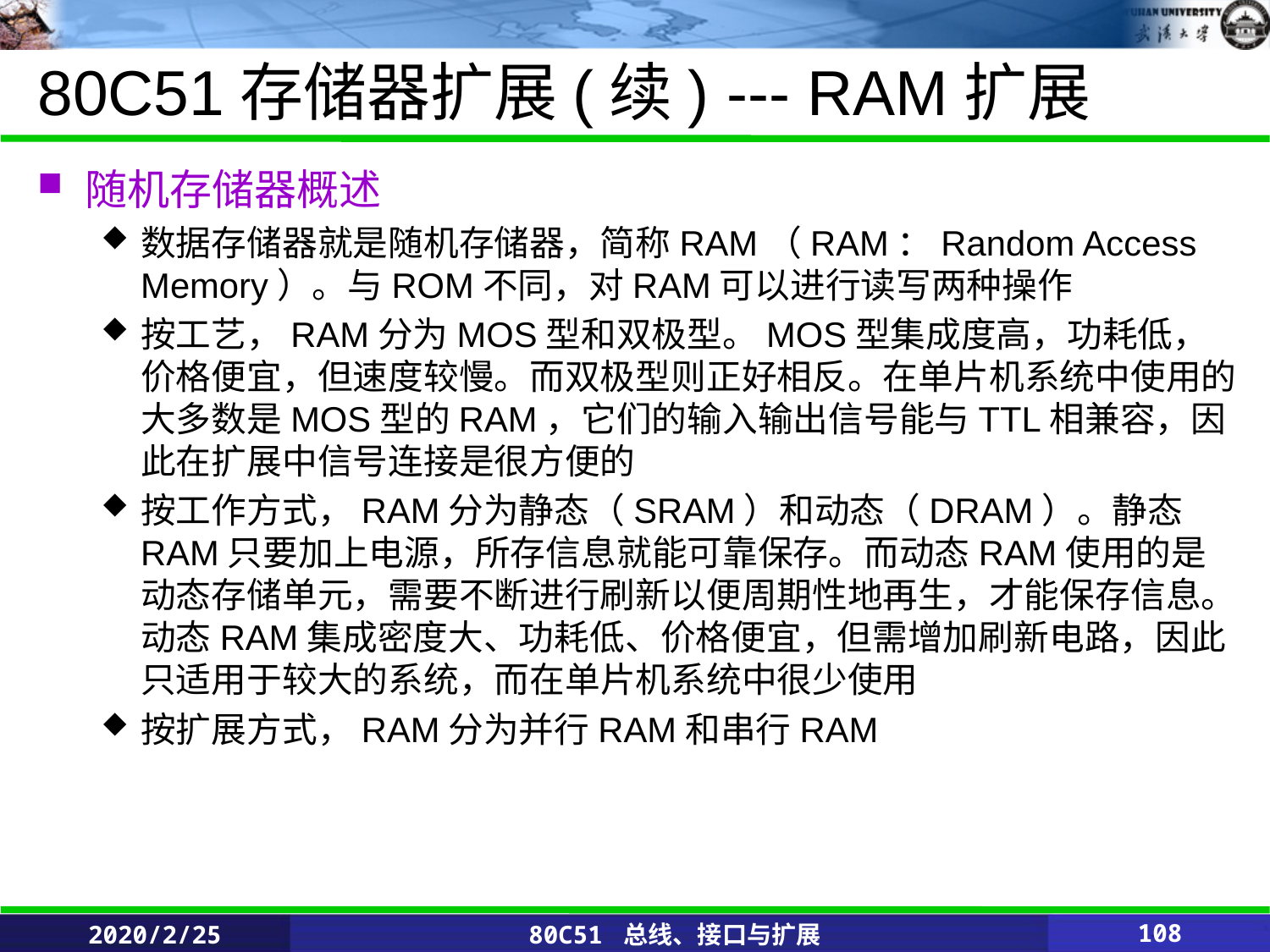

# 80C51存储器扩展(续) --- RAM扩展
随机存储器概述
数据存储器就是随机存储器，简称RAM（RAM：Random Access Memory）。与ROM不同，对RAM可以进行读写两种操作
按工艺，RAM分为MOS型和双极型。MOS型集成度高，功耗低，价格便宜，但速度较慢。而双极型则正好相反。在单片机系统中使用的大多数是MOS型的RAM，它们的输入输出信号能与TTL相兼容，因此在扩展中信号连接是很方便的
按工作方式，RAM分为静态（SRAM）和动态（DRAM）。静态RAM只要加上电源，所存信息就能可靠保存。而动态RAM使用的是动态存储单元，需要不断进行刷新以便周期性地再生，才能保存信息。动态RAM集成密度大、功耗低、价格便宜，但需增加刷新电路，因此只适用于较大的系统，而在单片机系统中很少使用
按扩展方式，RAM分为并行RAM和串行RAM
2020/2/25
80C51 总线、接口与扩展
108